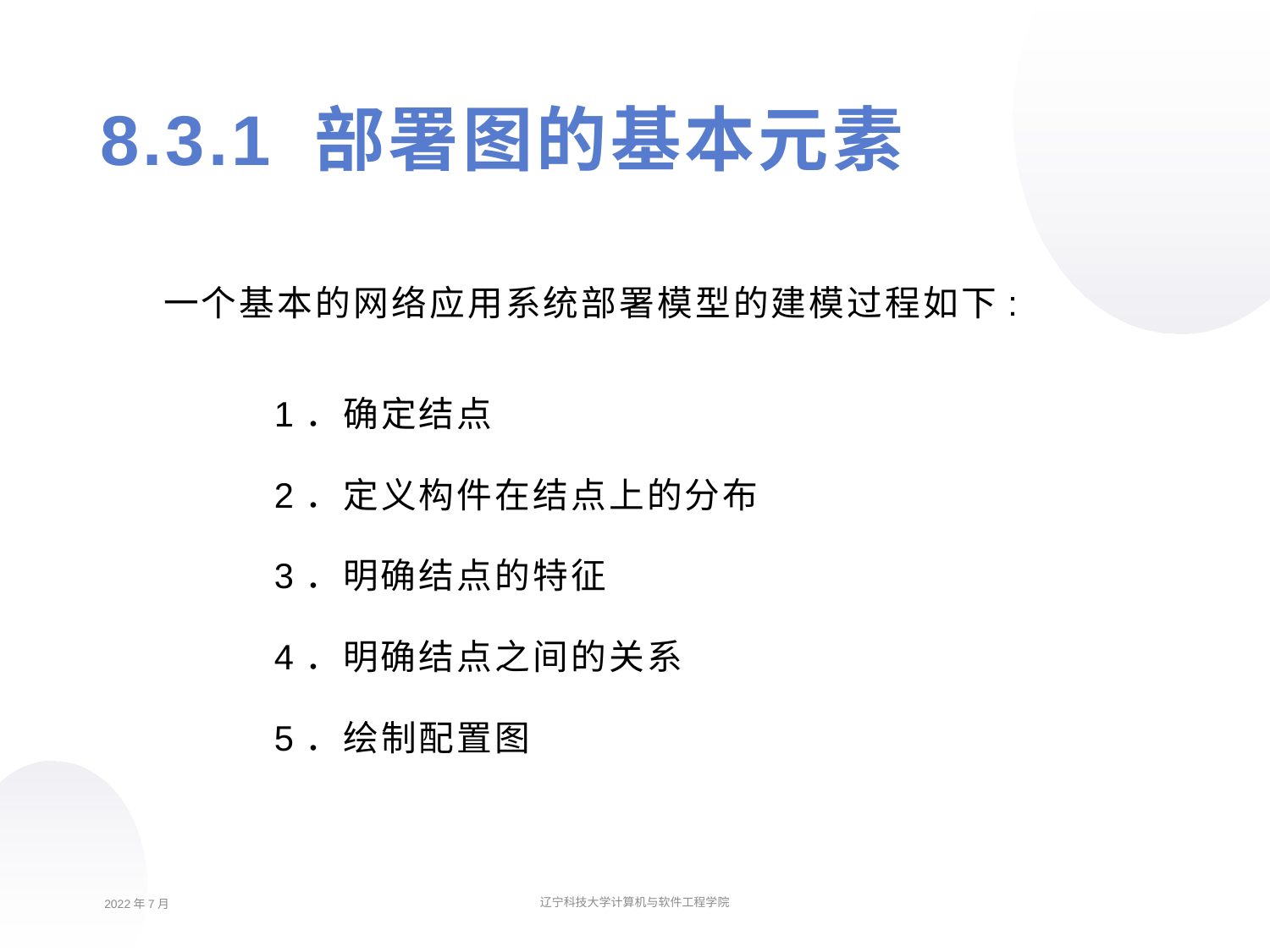

8.3.1 部署图的基本元素
一个基本的网络应用系统部署模型的建模过程如下:

1．确定结点
2．定义构件在结点上的分布
3．明确结点的特征
4．明确结点之间的关系
5．绘制配置图

2022年7月
辽宁科技大学计算机与软件工程学院
79